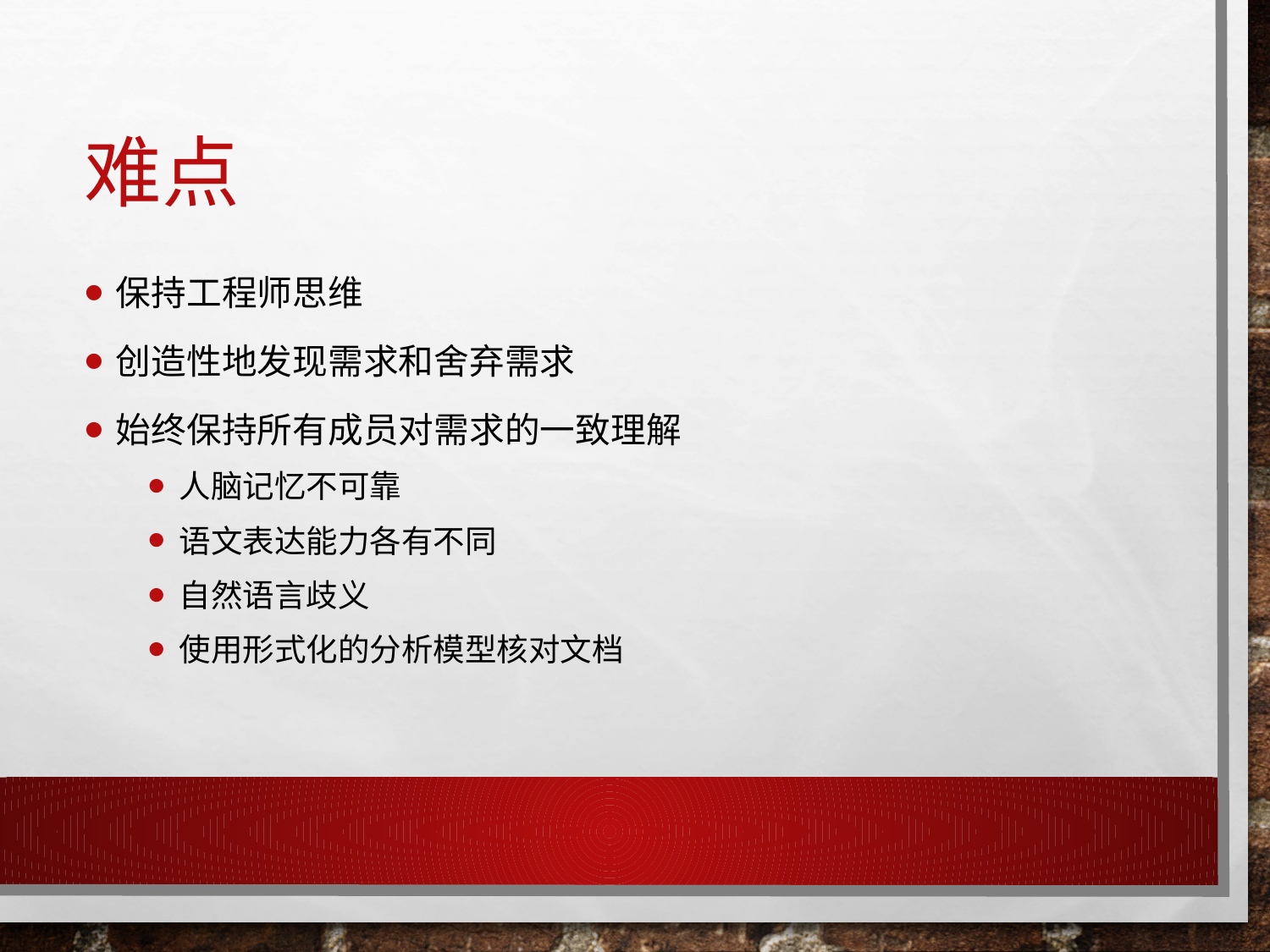

# 难点
保持工程师思维
创造性地发现需求和舍弃需求
始终保持所有成员对需求的一致理解
人脑记忆不可靠
语文表达能力各有不同
自然语言歧义
使用形式化的分析模型核对文档